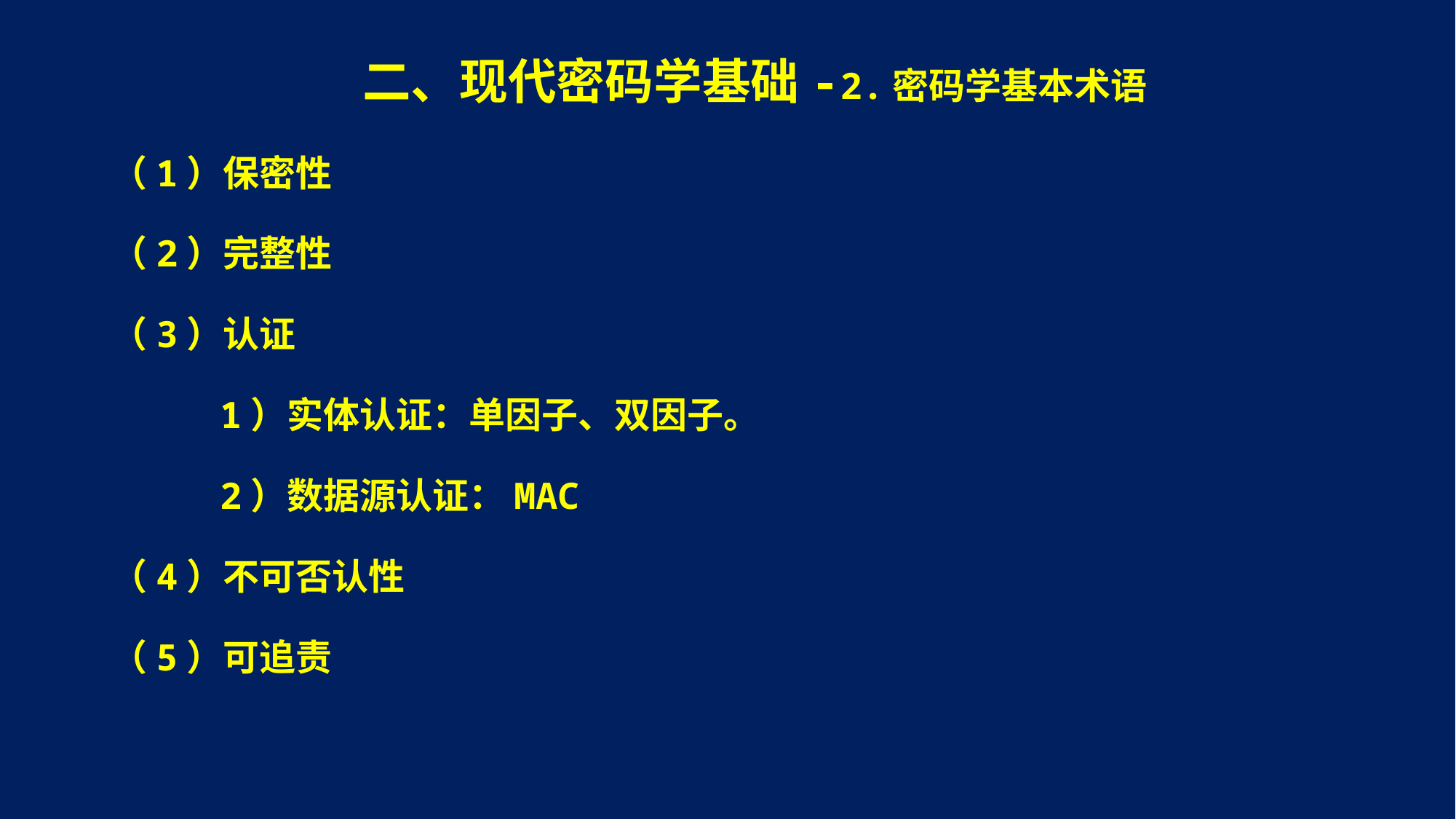

# 二、现代密码学基础-2.密码学基本术语
（1）保密性
（2）完整性
（3）认证
	1）实体认证：单因子、双因子。
 	2）数据源认证：MAC
（4）不可否认性
（5）可追责